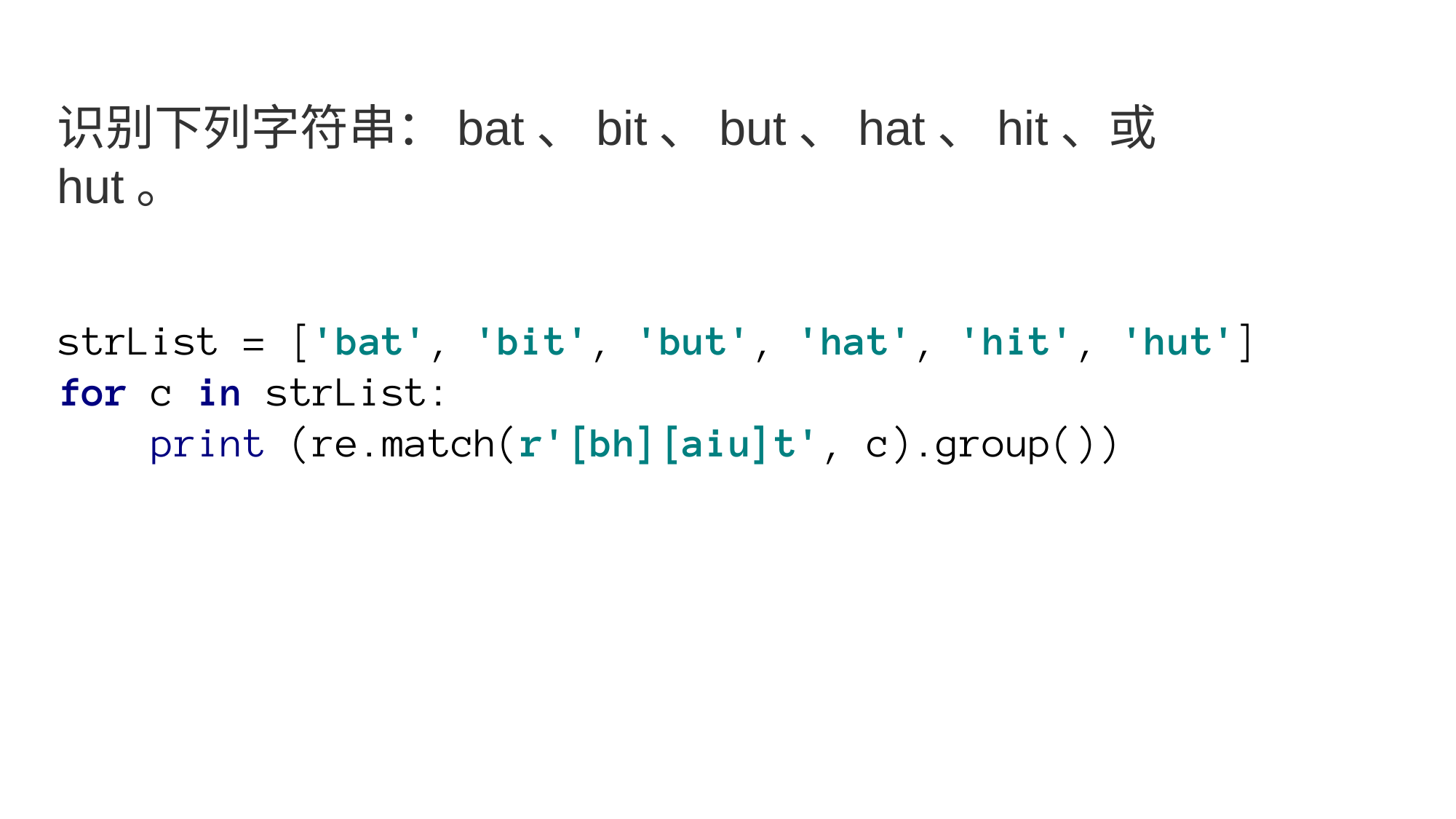

识别下列字符串：bat、bit、but、hat、hit、或hut。
strList = ['bat', 'bit', 'but', 'hat', 'hit', 'hut']
for c in strList:
    print (re.match(r'[bh][aiu]t', c).group())